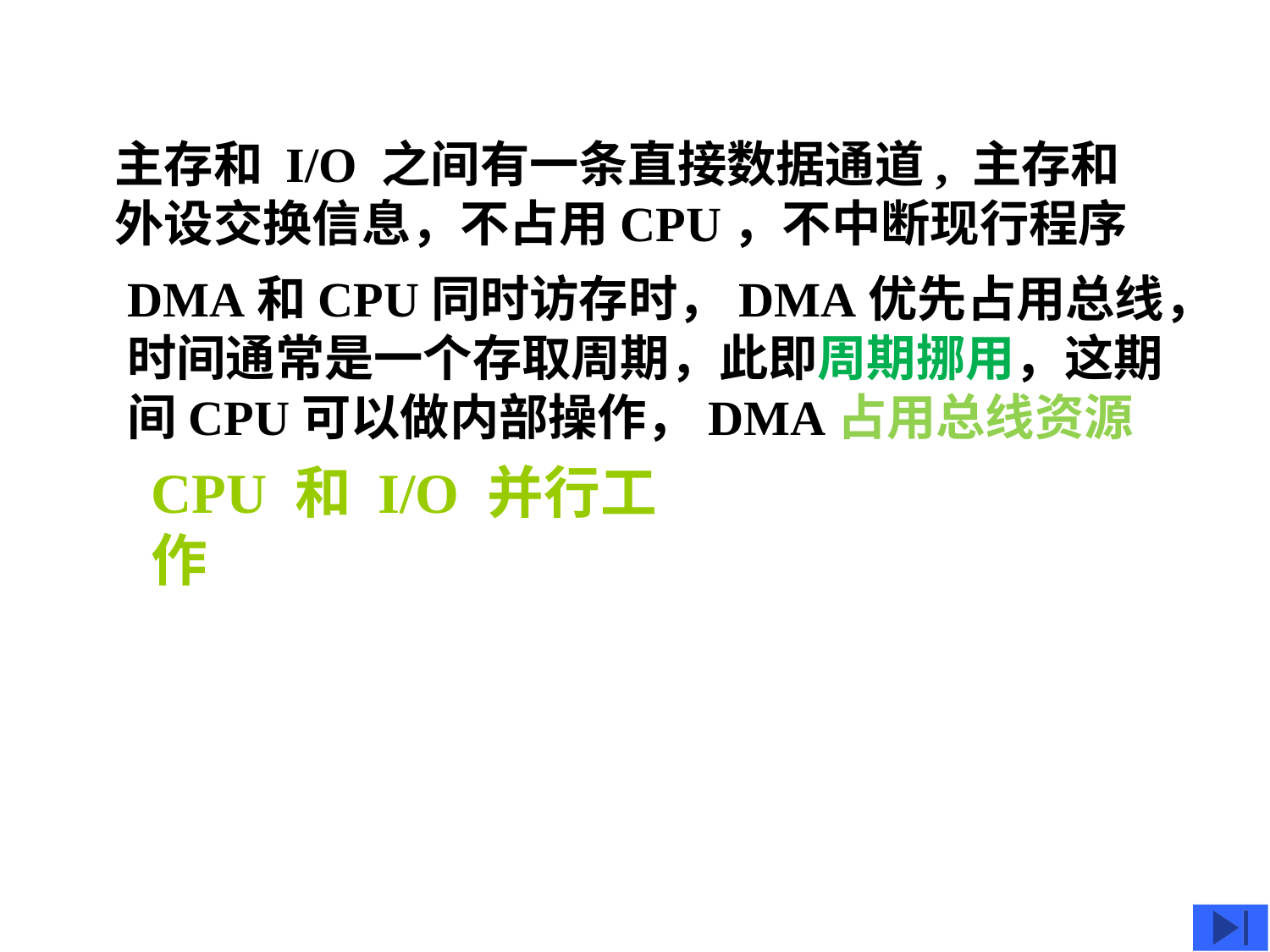

主存和 I/O 之间有一条直接数据通道, 主存和外设交换信息，不占用CPU，不中断现行程序
DMA和CPU同时访存时，DMA优先占用总线，时间通常是一个存取周期，此即周期挪用，这期间CPU可以做内部操作，DMA占用总线资源
CPU 和 I/O 并行工作